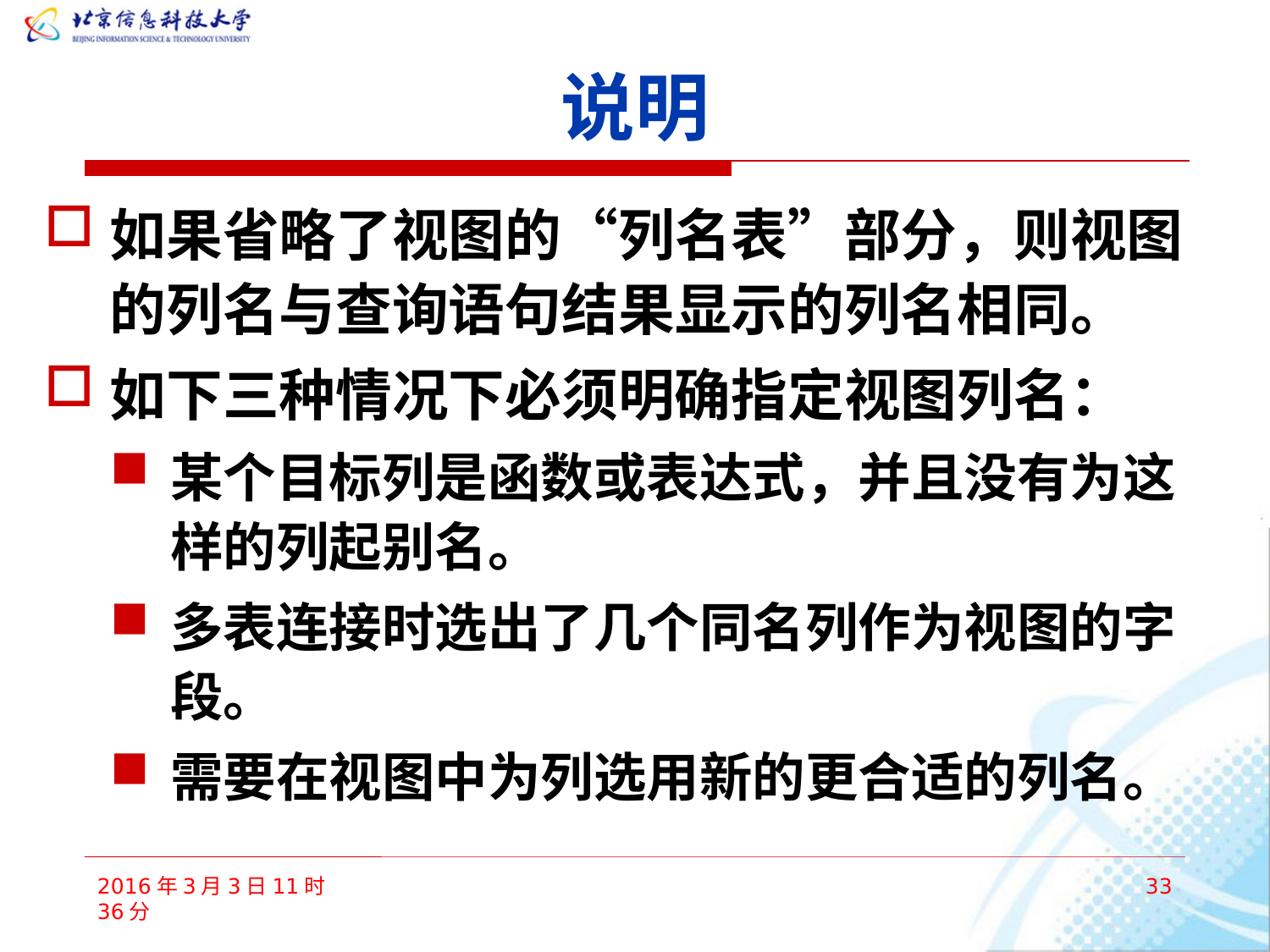

# 说明
如果省略了视图的“列名表”部分，则视图的列名与查询语句结果显示的列名相同。
如下三种情况下必须明确指定视图列名：
某个目标列是函数或表达式，并且没有为这样的列起别名。
多表连接时选出了几个同名列作为视图的字段。
需要在视图中为列选用新的更合适的列名。
2016年3月3日11时36分
33